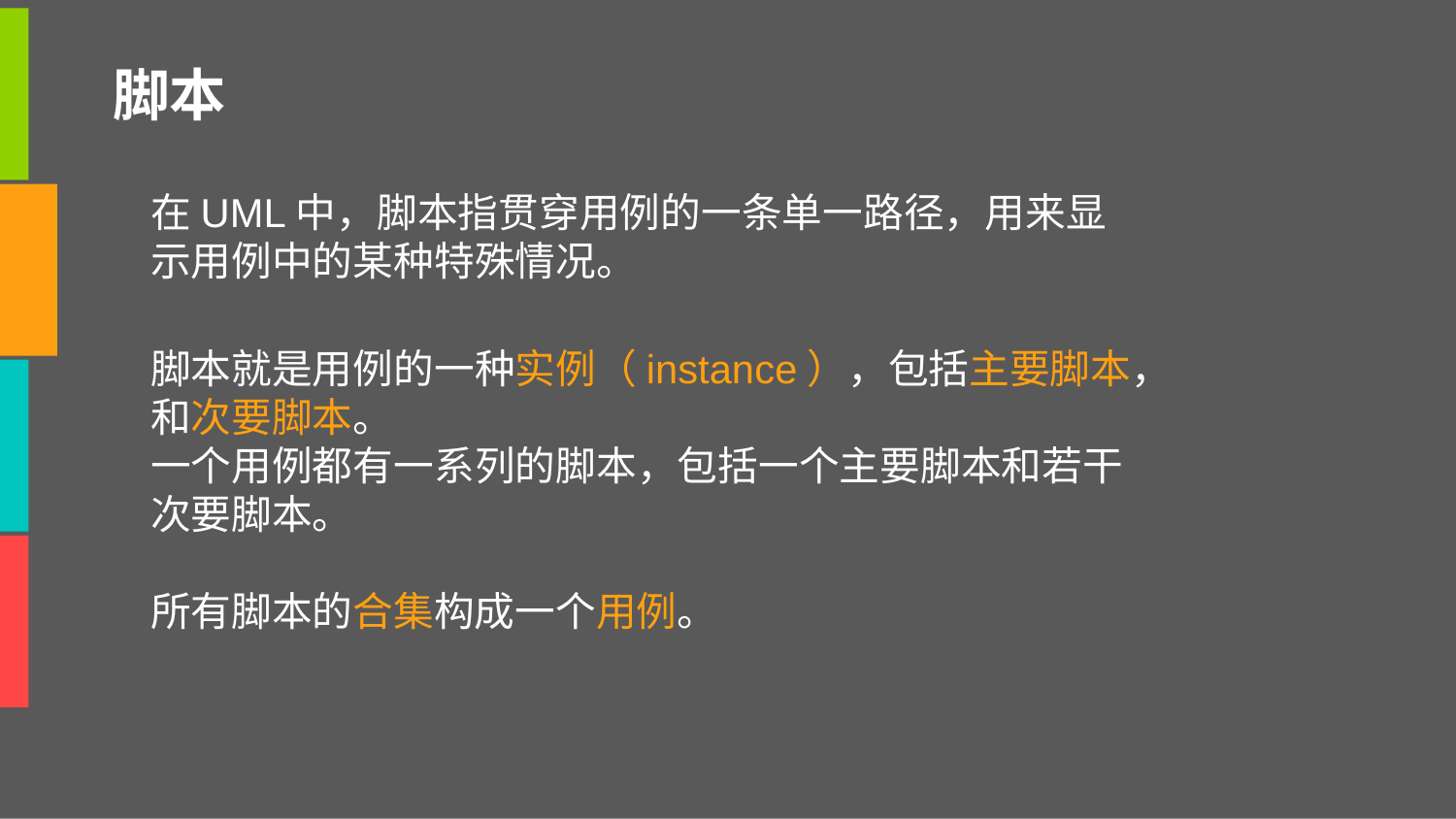

脚本
在UML中，脚本指贯穿用例的一条单一路径，用来显示用例中的某种特殊情况。

脚本就是用例的一种实例（instance），包括主要脚本，和次要脚本。
一个用例都有一系列的脚本，包括一个主要脚本和若干次要脚本。

所有脚本的合集构成一个用例。